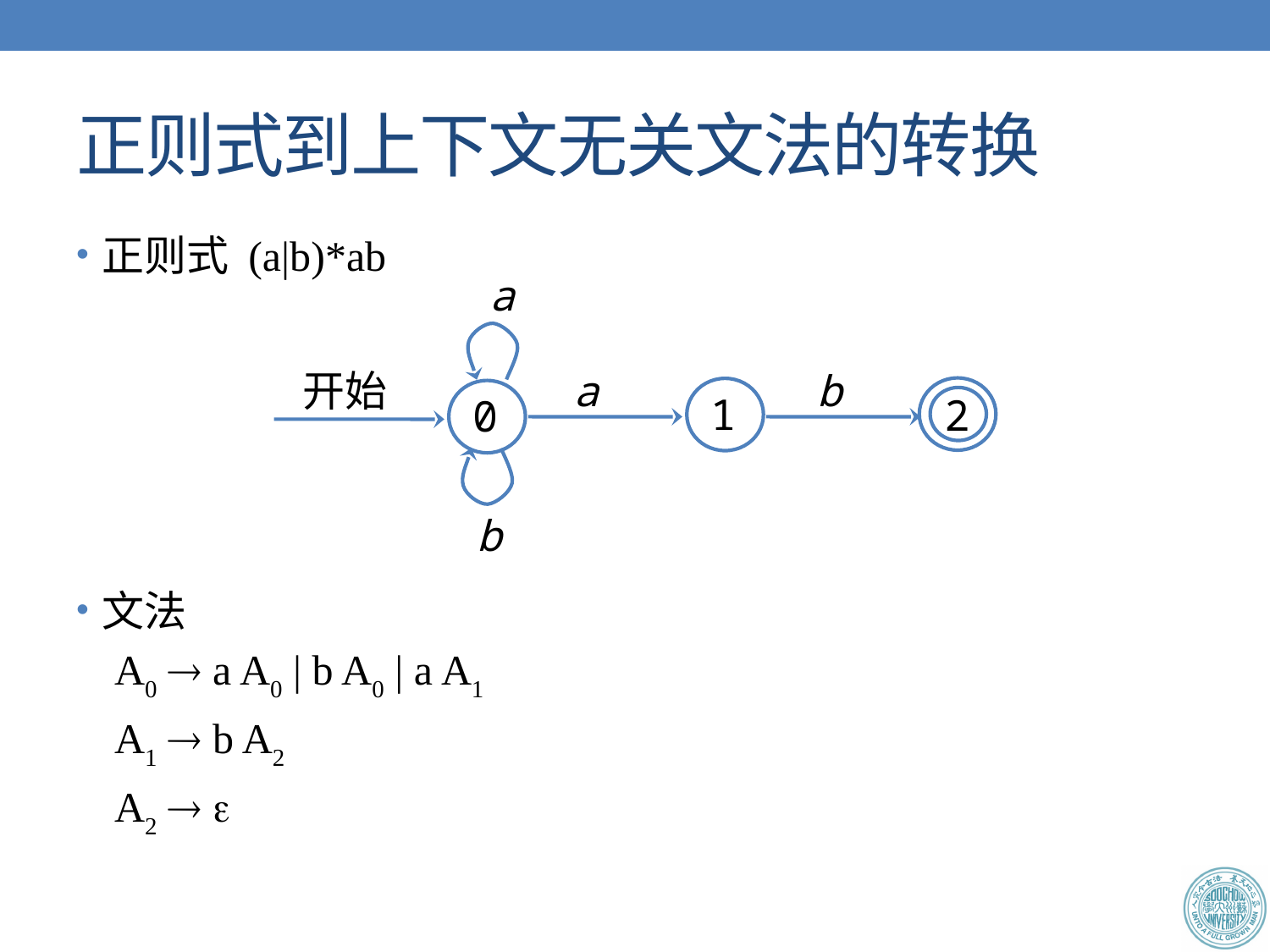

# 正则式到上下文无关文法的转换
正则式 (a|b)*ab

文法
A0 → a A0 | b A0 | a A1
A1 → b A2
A2 → ε

a

开始
a
b

2
1
0

b